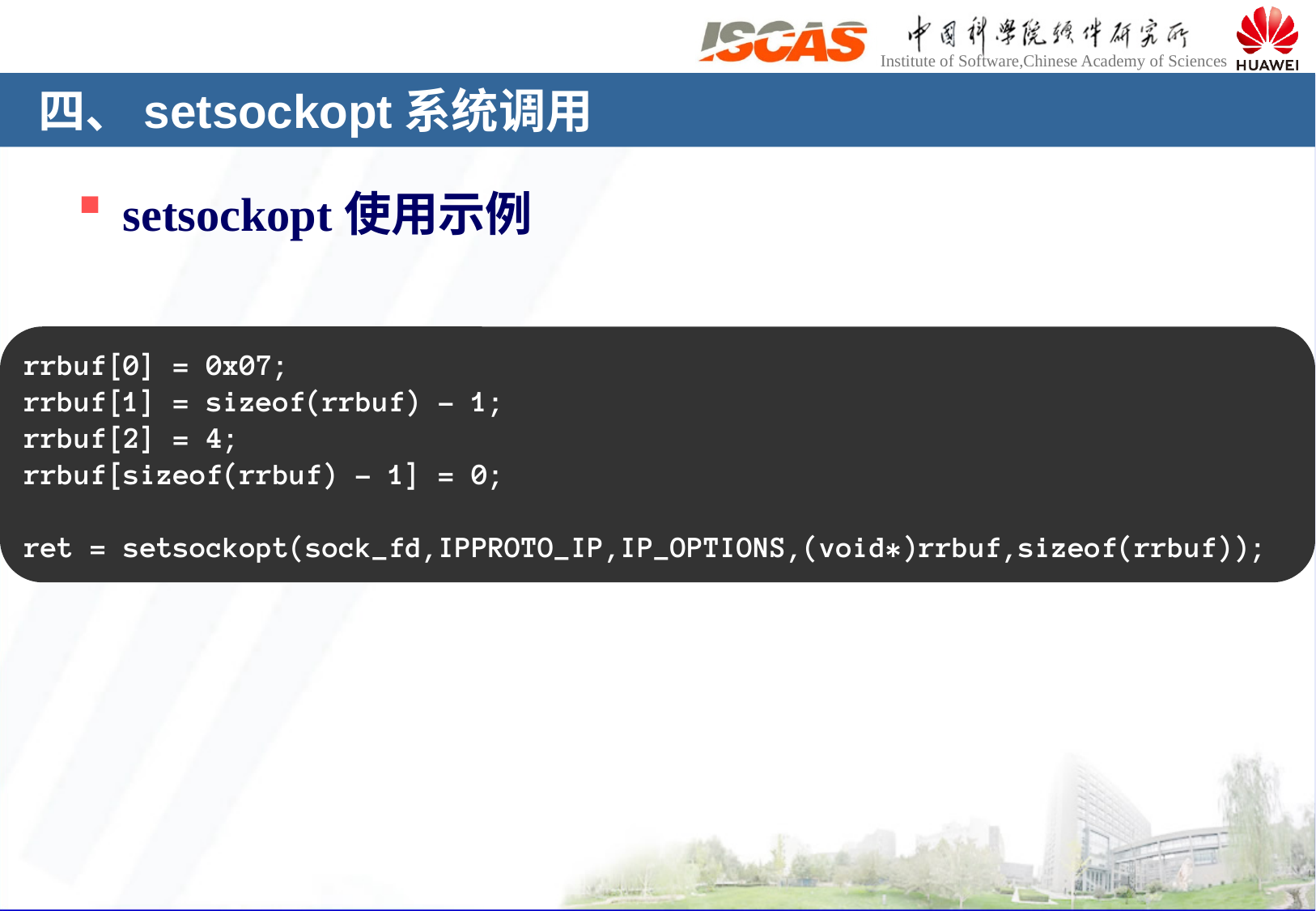

# 四、setsockopt系统调用
setsockopt使用示例

rrbuf[0] = 0x07;
rrbuf[1] = sizeof(rrbuf) - 1;
rrbuf[2] = 4;
rrbuf[sizeof(rrbuf) - 1] = 0;

ret = setsockopt(sock_fd,IPPROTO_IP,IP_OPTIONS,(void*)rrbuf,sizeof(rrbuf));